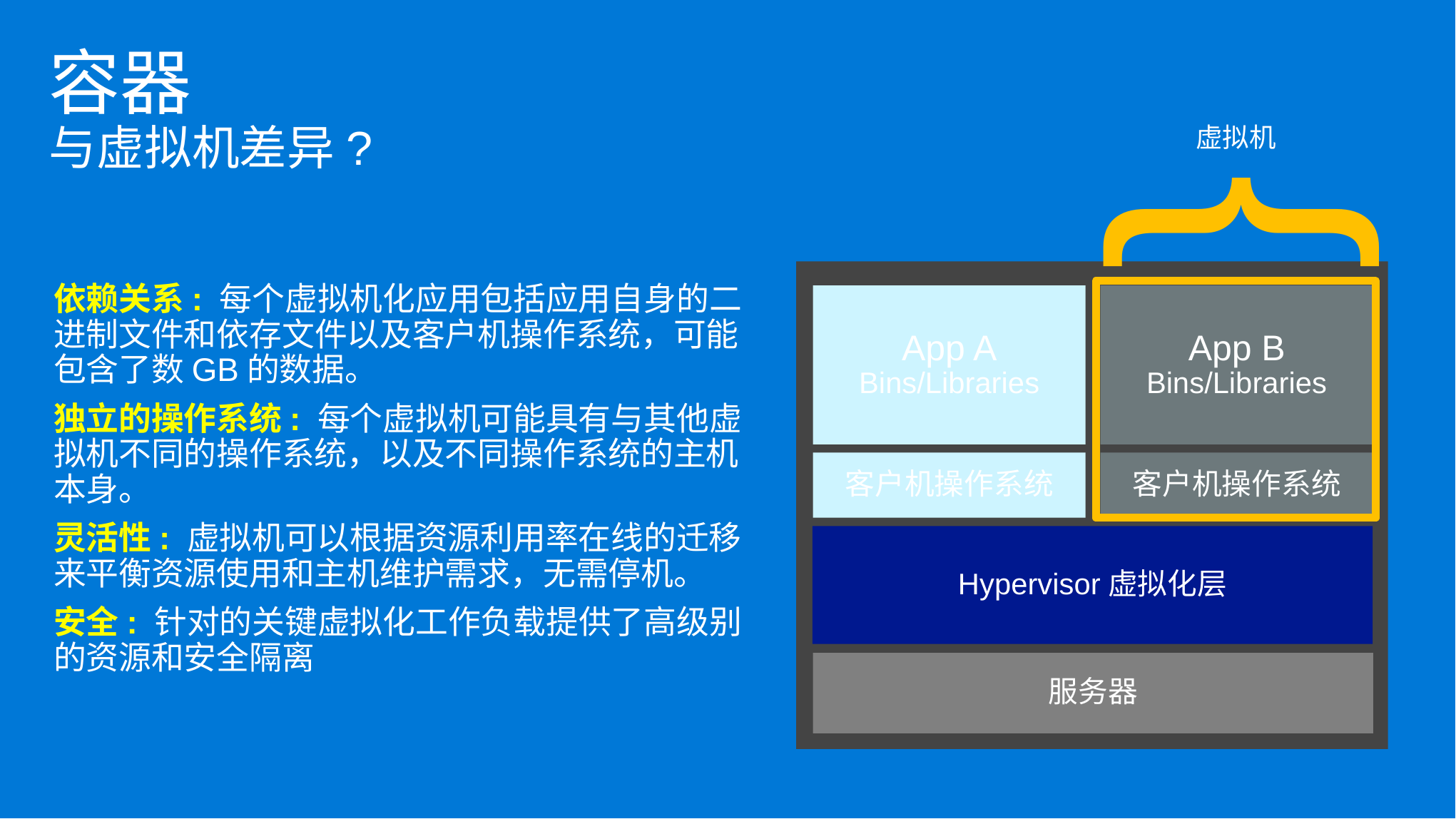

# 容器 与虚拟机差异?
}
虚拟机
依赖关系: 每个虚拟机化应用包括应用自身的二进制文件和依存文件以及客户机操作系统，可能包含了数GB的数据。
独立的操作系统: 每个虚拟机可能具有与其他虚拟机不同的操作系统，以及不同操作系统的主机本身。
灵活性: 虚拟机可以根据资源利用率在线的迁移来平衡资源使用和主机维护需求，无需停机。
安全: 针对的关键虚拟化工作负载提供了高级别的资源和安全隔离

App A
Bins/Libraries
App B
Bins/Libraries
客户机操作系统
客户机操作系统
Hypervisor虚拟化层
服务器